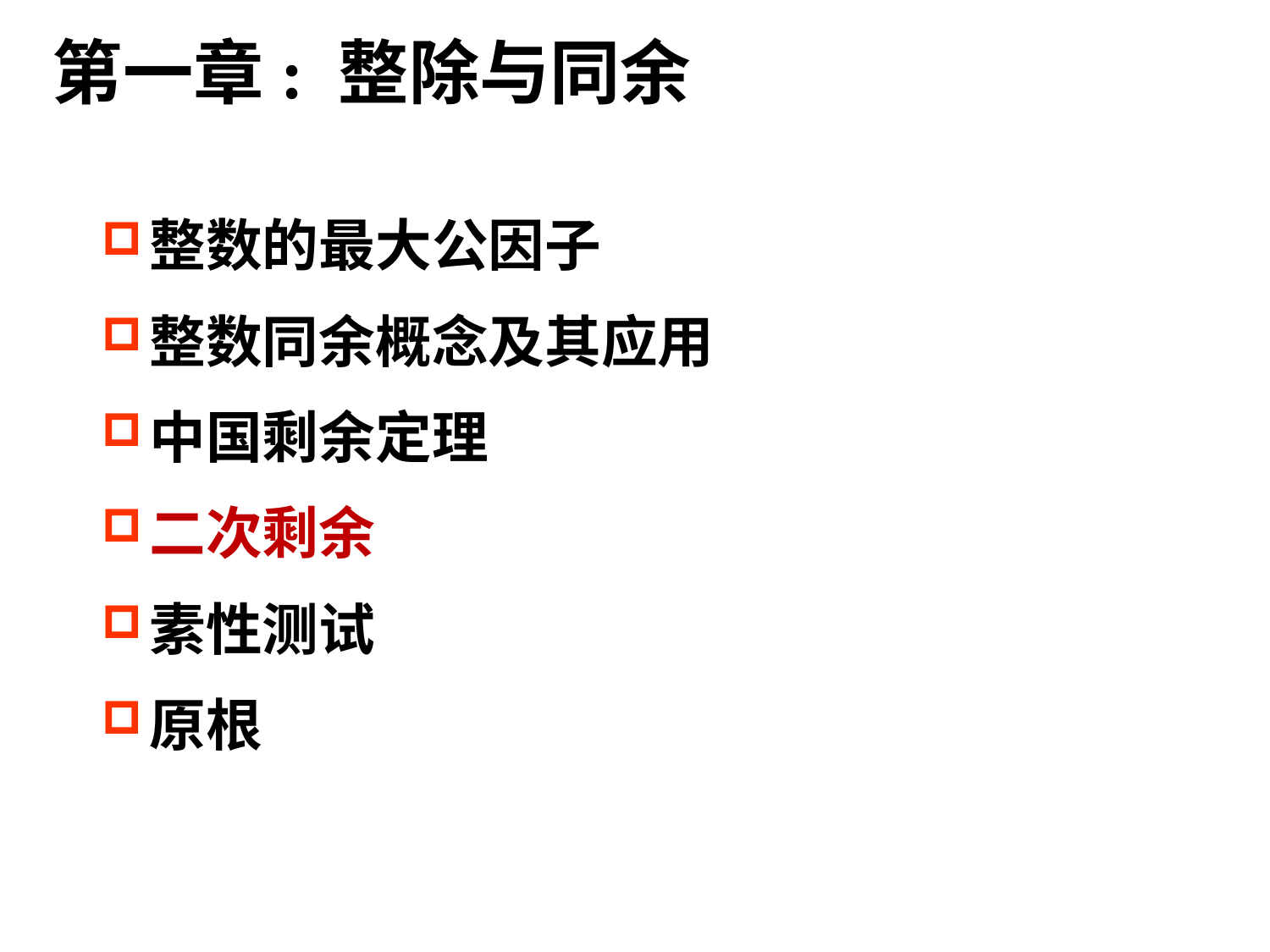

# 第一章: 整除与同余
整数的最大公因子
整数同余概念及其应用
中国剩余定理
二次剩余
素性测试
原根